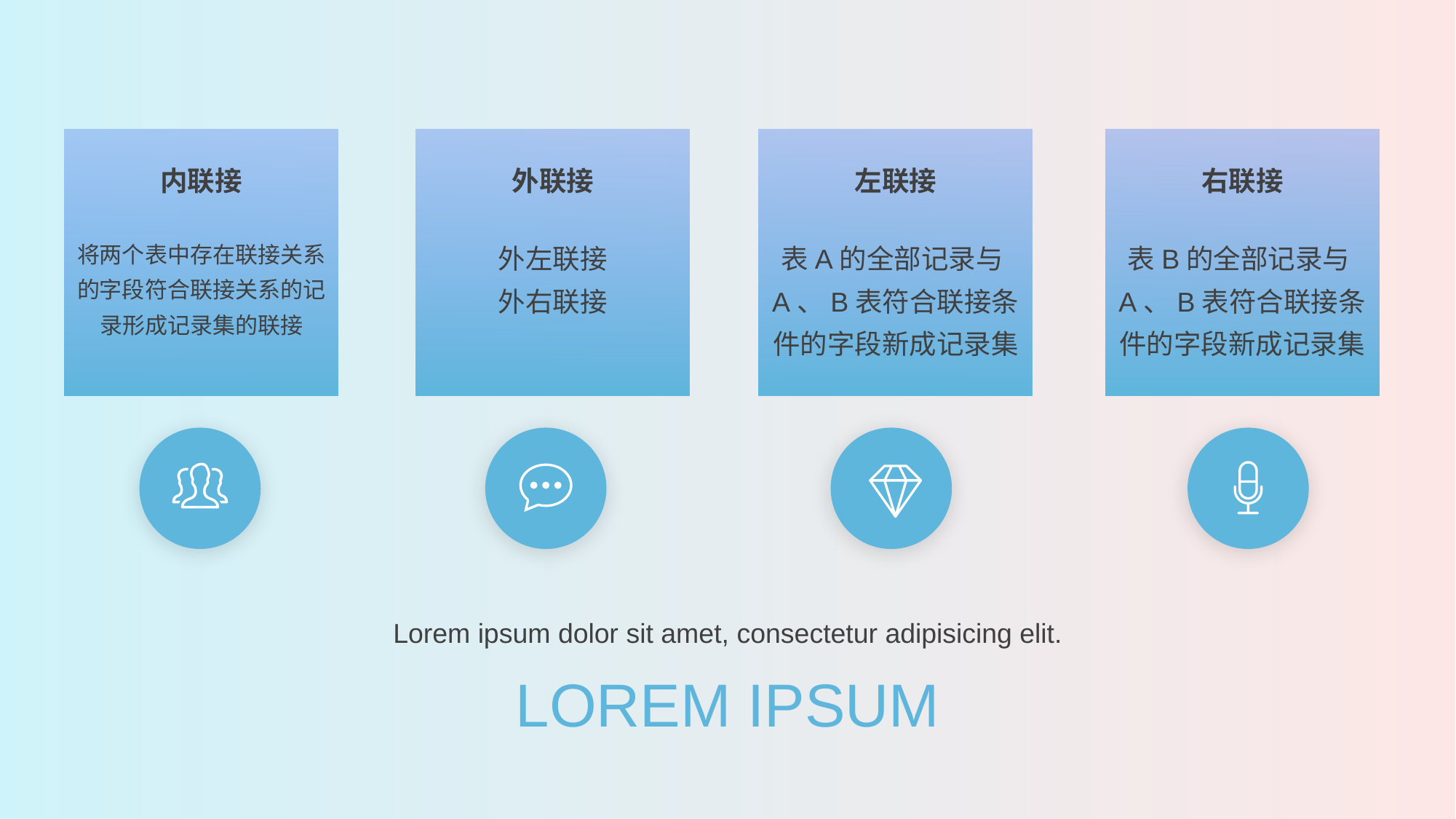

内联接

外联接
左联接
右联接
将两个表中存在联接关系的字段符合联接关系的记录形成记录集的联接
外左联接
外右联接
表A的全部记录与A、B表符合联接条件的字段新成记录集
表B的全部记录与A、B表符合联接条件的字段新成记录集

Lorem ipsum dolor sit amet, consectetur adipisicing elit.
LOREM IPSUM